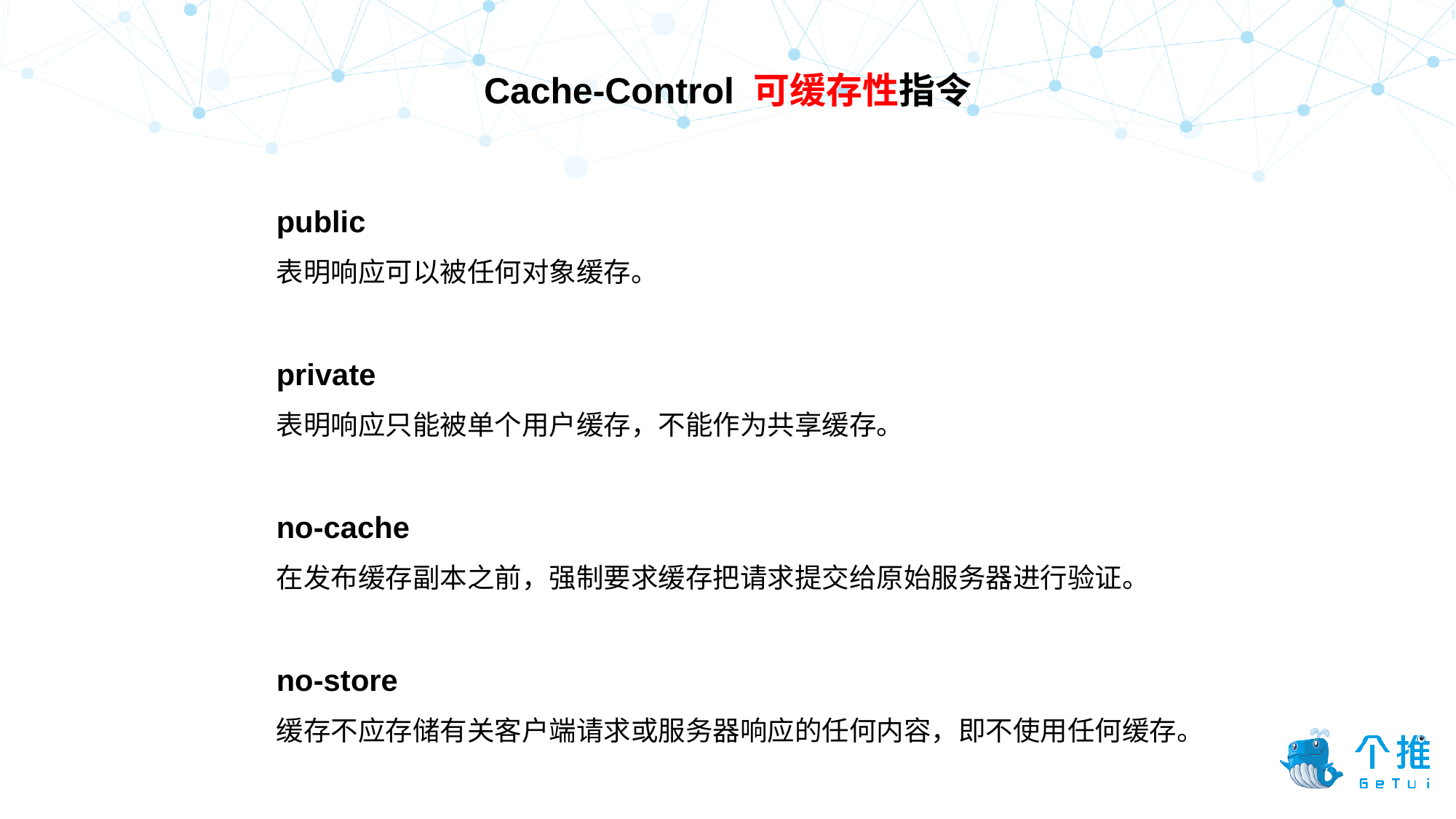

Cache-Control 可缓存性指令
public
表明响应可以被任何对象缓存。

private
表明响应只能被单个用户缓存，不能作为共享缓存。

no-cache
在发布缓存副本之前，强制要求缓存把请求提交给原始服务器进行验证。

no-store
缓存不应存储有关客户端请求或服务器响应的任何内容，即不使用任何缓存。